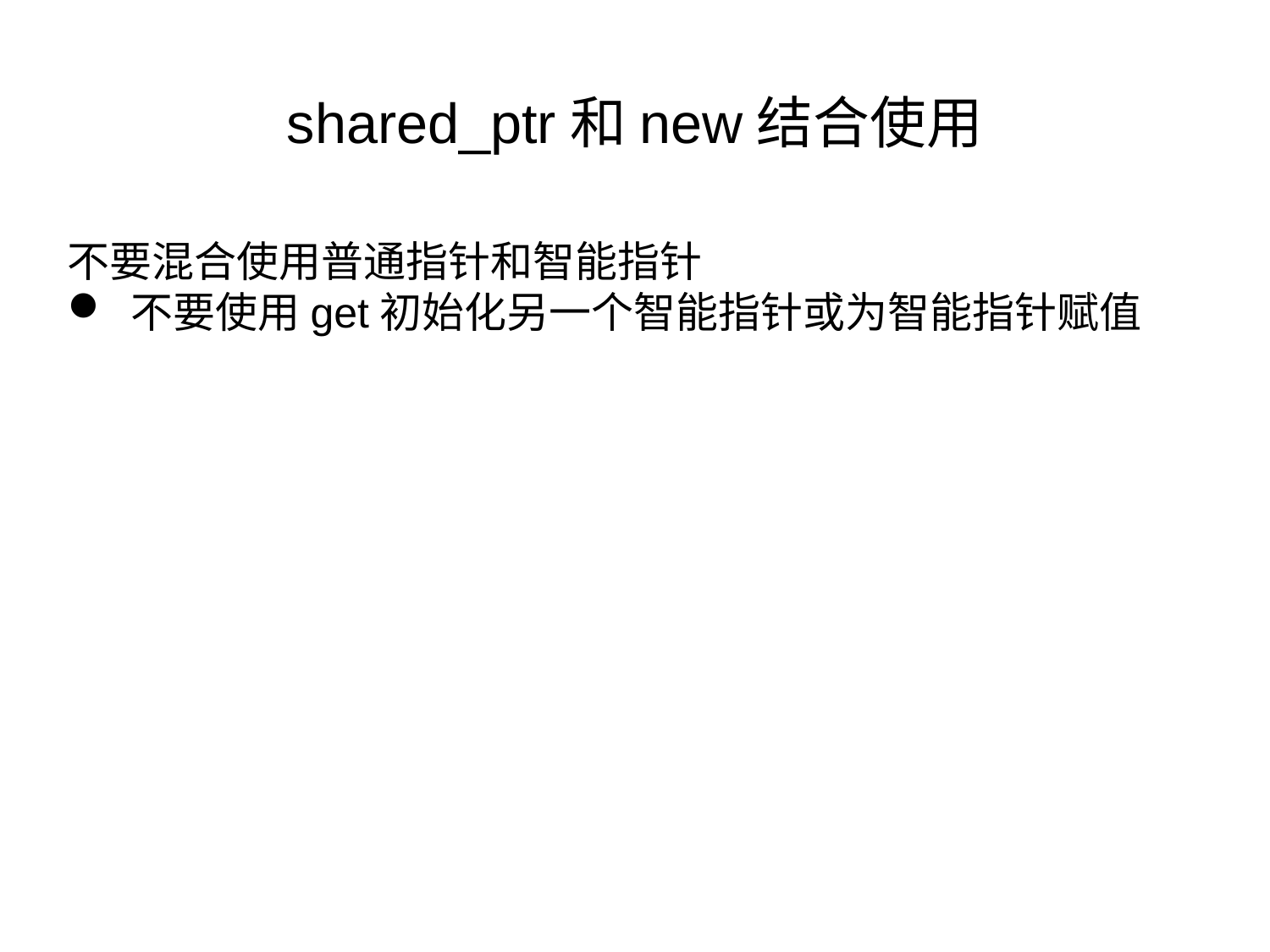

shared_ptr和new结合使用
不要混合使用普通指针和智能指针
不要使用get初始化另一个智能指针或为智能指针赋值